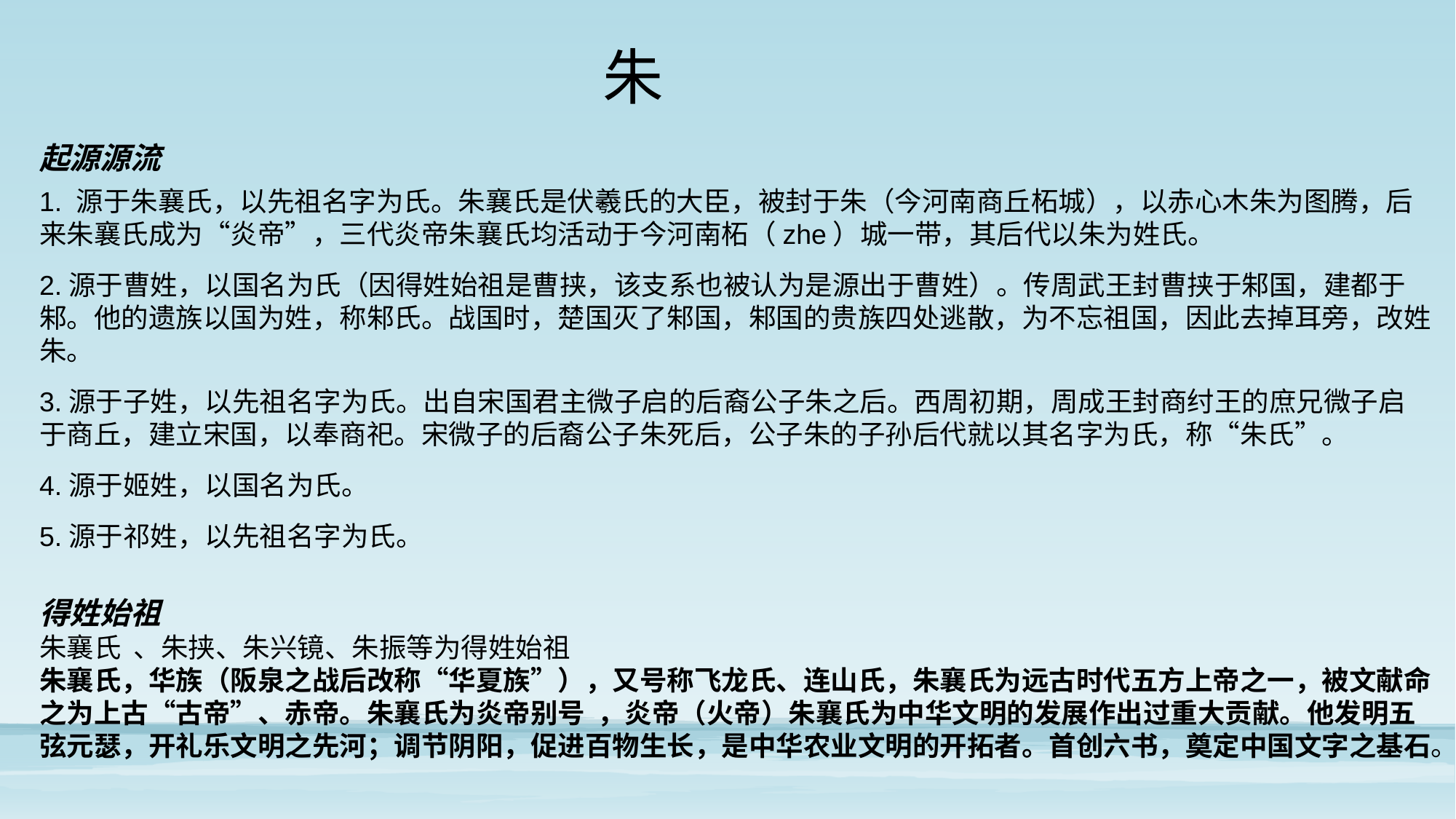

朱
起源源流
1. 源于朱襄氏，以先祖名字为氏。朱襄氏是伏羲氏的大臣，被封于朱（今河南商丘柘城），以赤心木朱为图腾，后来朱襄氏成为“炎帝”，三代炎帝朱襄氏均活动于今河南柘（zhe）城一带，其后代以朱为姓氏。
2.源于曹姓，以国名为氏（因得姓始祖是曹挟，该支系也被认为是源出于曹姓）。传周武王封曹挟于邾国，建都于邾。他的遗族以国为姓，称邾氏。战国时，楚国灭了邾国，邾国的贵族四处逃散，为不忘祖国，因此去掉耳旁，改姓朱。
3.源于子姓，以先祖名字为氏。出自宋国君主微子启的后裔公子朱之后。西周初期，周成王封商纣王的庶兄微子启于商丘，建立宋国，以奉商祀。宋微子的后裔公子朱死后，公子朱的子孙后代就以其名字为氏，称“朱氏”。
4.源于姬姓，以国名为氏。
5.源于祁姓，以先祖名字为氏。

得姓始祖
朱襄氏  、朱挟、朱兴镜、朱振等为得姓始祖
朱襄氏，华族（阪泉之战后改称“华夏族”），又号称飞龙氏、连山氏，朱襄氏为远古时代五方上帝之一，被文献命之为上古“古帝”、赤帝。朱襄氏为炎帝别号  ，炎帝（火帝）朱襄氏为中华文明的发展作出过重大贡献。他发明五弦元瑟，开礼乐文明之先河；调节阴阳，促进百物生长，是中华农业文明的开拓者。首创六书，奠定中国文字之基石。